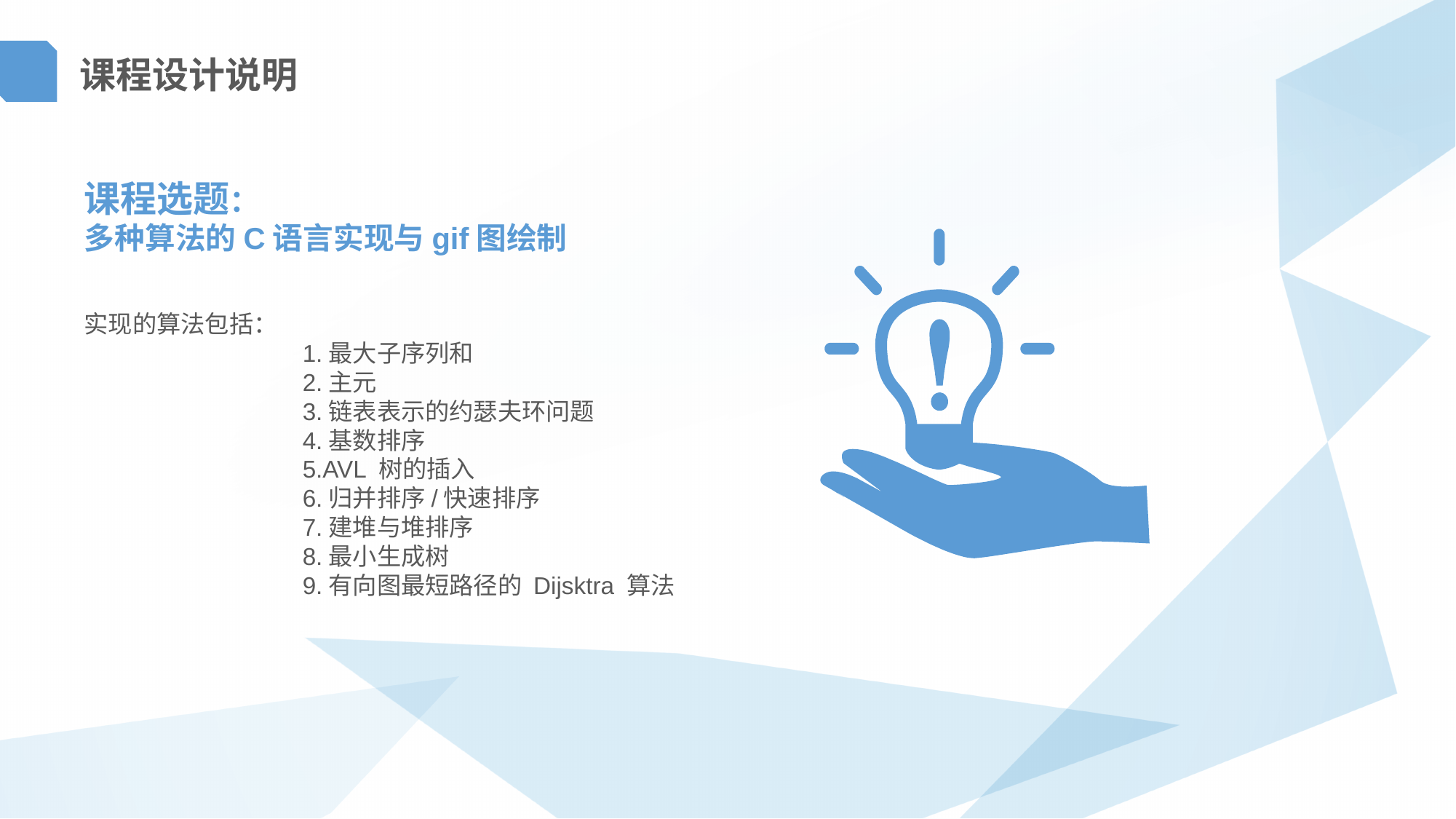

课程设计说明
课程选题：
多种算法的C语言实现与gif图绘制

实现的算法包括：
		1.最大子序列和
		2.主元
		3.链表表示的约瑟夫环问题
		4.基数排序
		5.AVL 树的插入
		6.归并排序/快速排序
		7.建堆与堆排序
		8.最小生成树
		9.有向图最短路径的 Dijsktra 算法